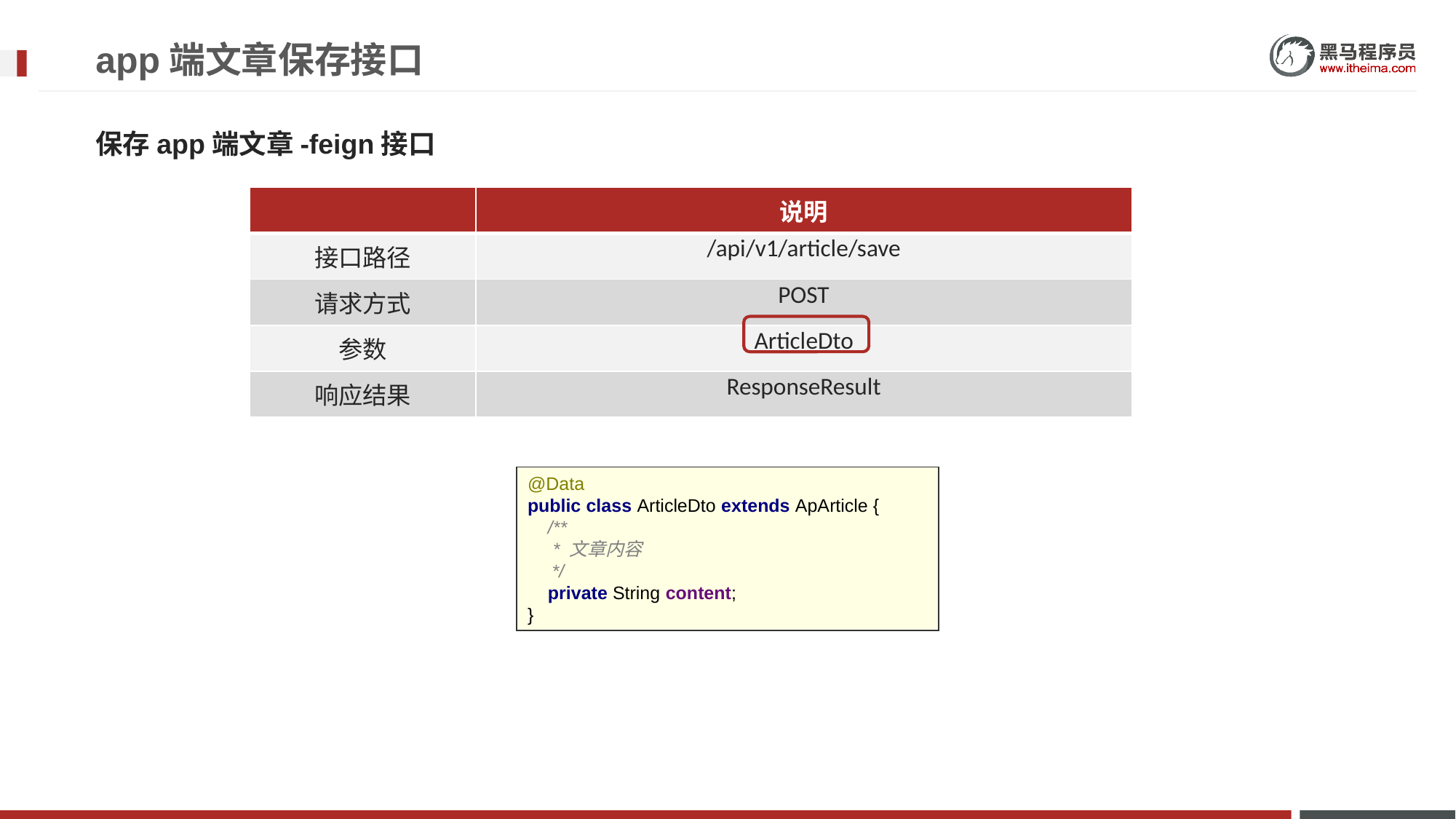

# app端文章保存接口
保存app端文章-feign接口
|  | 说明 |
| --- | --- |
| 接口路径 | /api/v1/article/save |
| 请求方式 | POST |
| 参数 | ArticleDto |
| 响应结果 | ResponseResult |

@Data
public class ArticleDto extends ApArticle {
    /**
     * 文章内容
     */
    private String content;
}